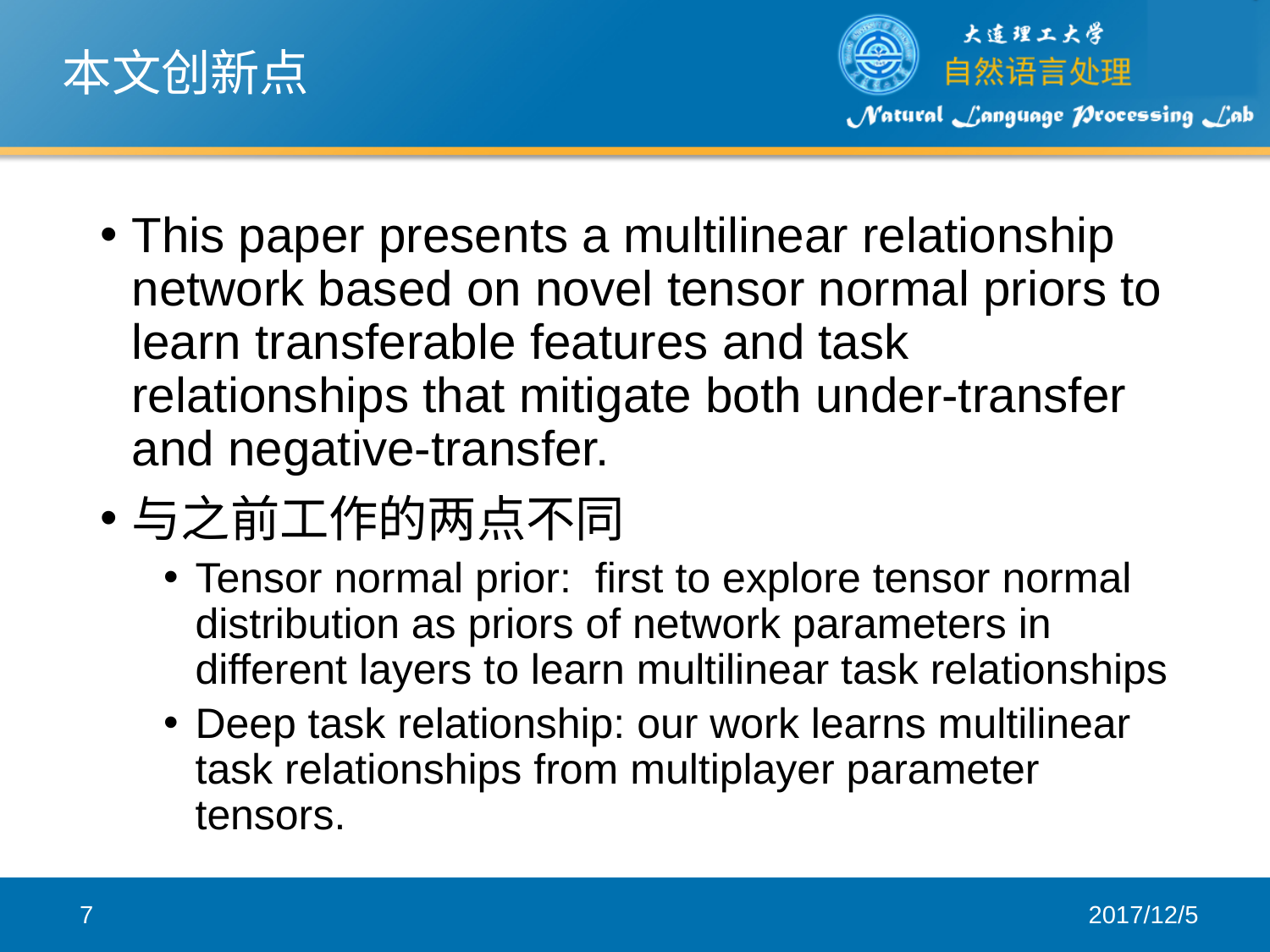

# 本文创新点
This paper presents a multilinear relationship network based on novel tensor normal priors to learn transferable features and task relationships that mitigate both under-transfer and negative-transfer.
与之前工作的两点不同
Tensor normal prior:  first to explore tensor normal distribution as priors of network parameters in different layers to learn multilinear task relationships
Deep task relationship: our work learns multilinear task relationships from multiplayer parameter tensors.

7
2017/12/5